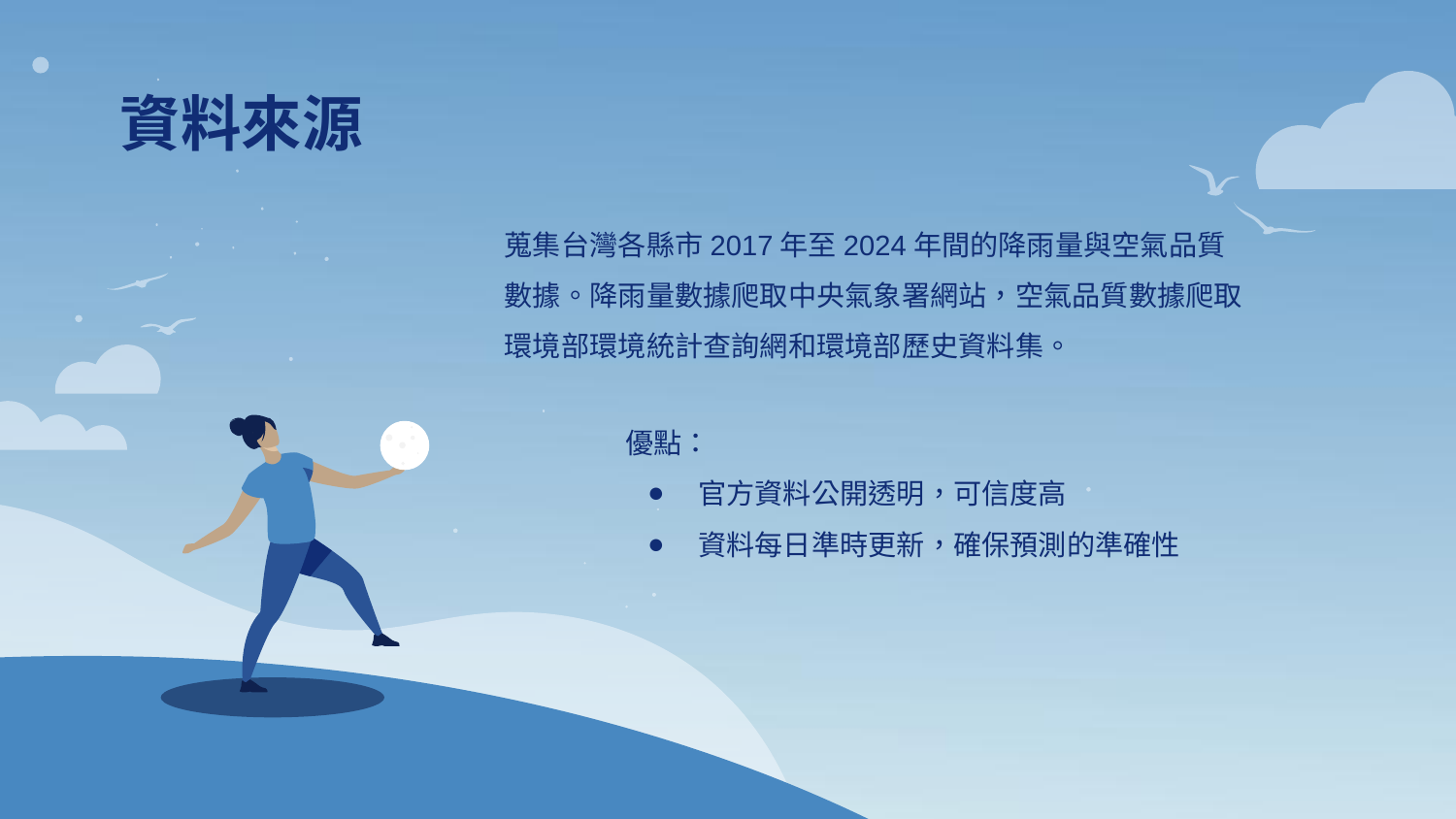

# 資料來源

蒐集台灣各縣市2017年至2024年間的降雨量與空氣品質數據。降雨量數據爬取中央氣象署網站，空氣品質數據爬取環境部環境統計查詢網和環境部歷史資料集。

優點：
官方資料公開透明，可信度高
資料每日準時更新，確保預測的準確性